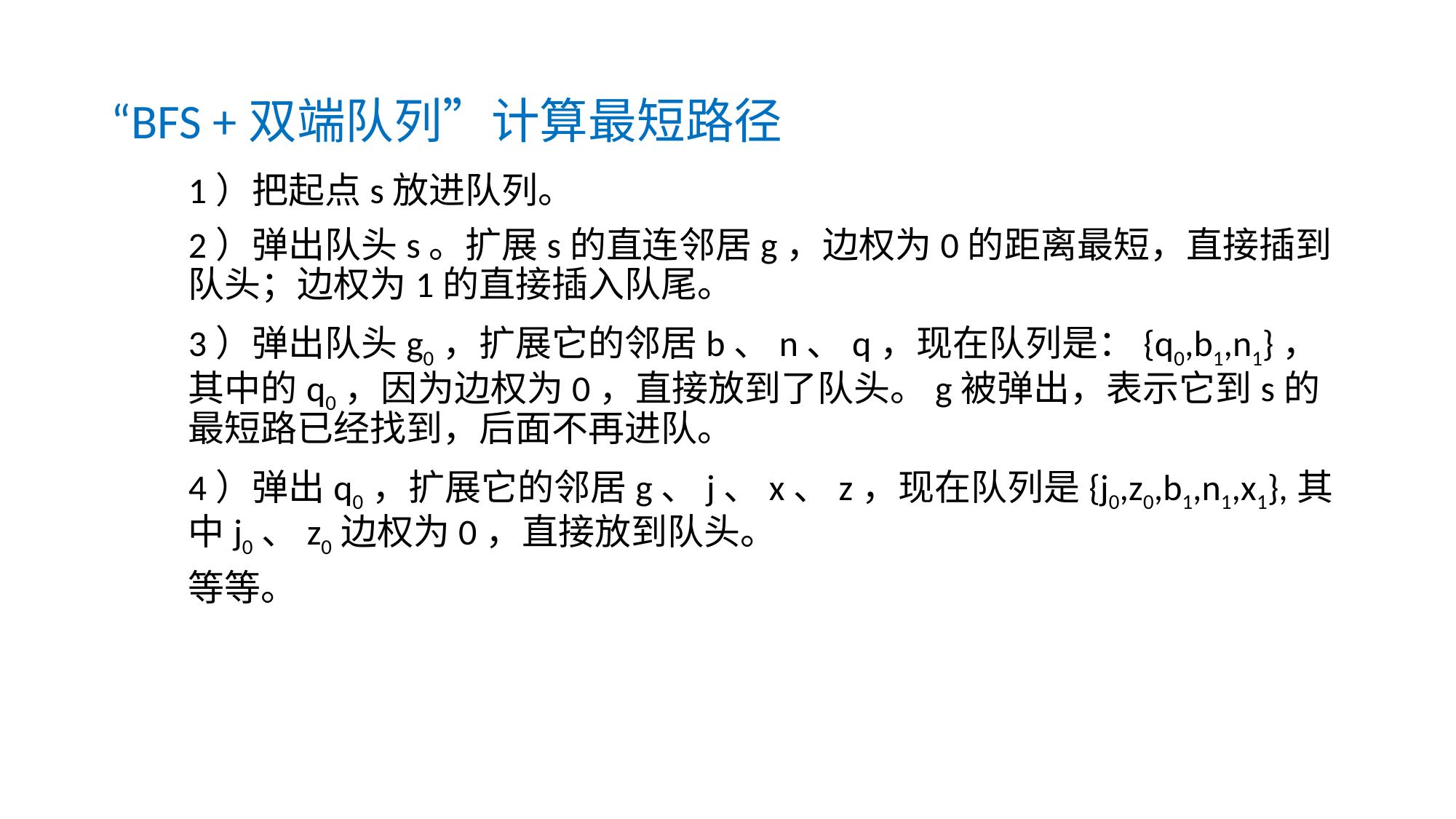

# “BFS +双端队列”计算最短路径
1）把起点s放进队列。
2）弹出队头s。扩展s的直连邻居g，边权为0的距离最短，直接插到队头；边权为1的直接插入队尾。
3）弹出队头g0，扩展它的邻居b、n、q，现在队列是：{q0,b1,n1}，其中的q0，因为边权为0，直接放到了队头。g被弹出，表示它到s的最短路已经找到，后面不再进队。
4）弹出q0，扩展它的邻居g、j、x、z，现在队列是{j0,z0,b1,n1,x1},其中j0、z0边权为0，直接放到队头。
等等。